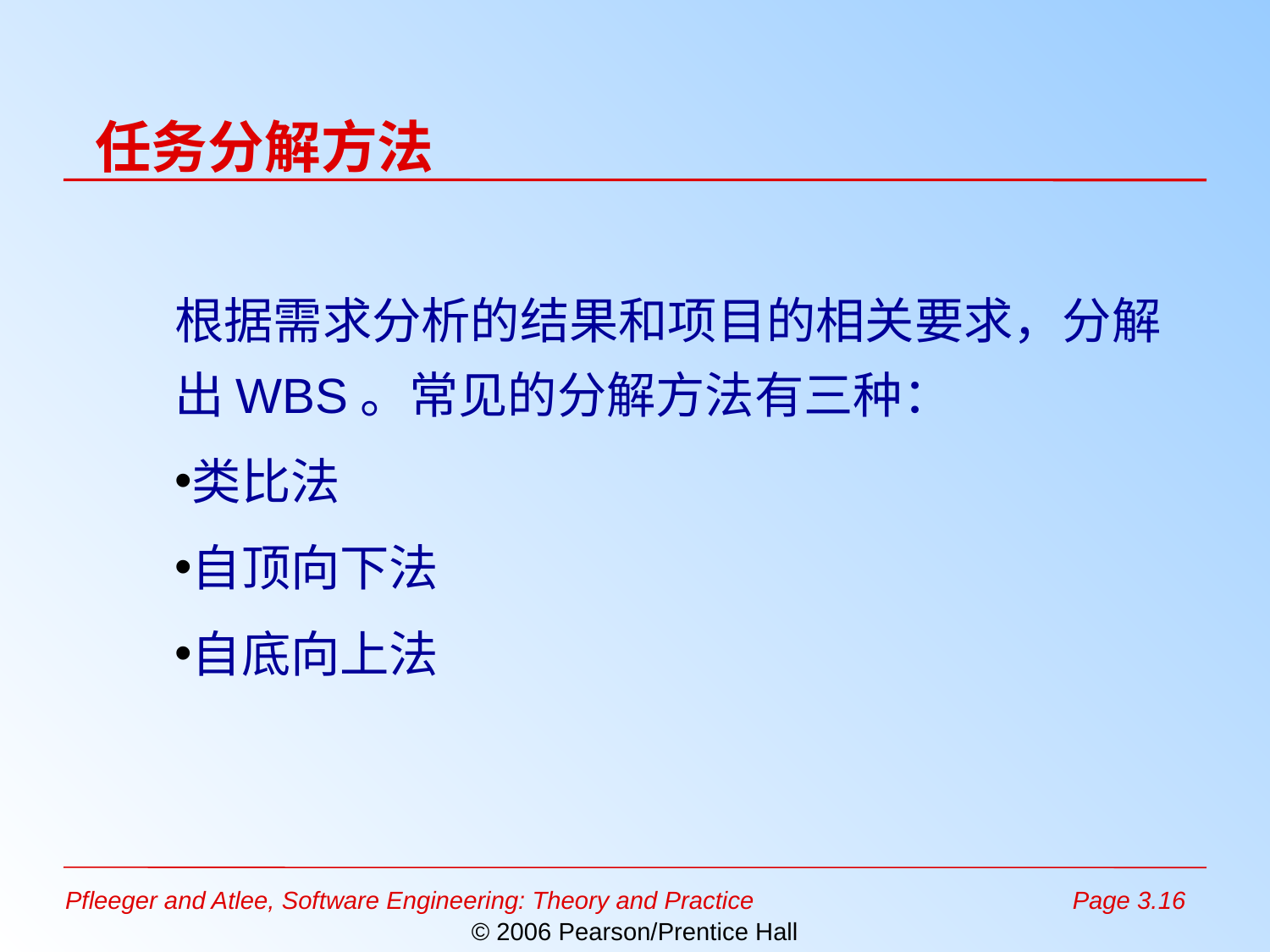

# 任务分解方法
根据需求分析的结果和项目的相关要求，分解出WBS。常见的分解方法有三种：
类比法
自顶向下法
自底向上法